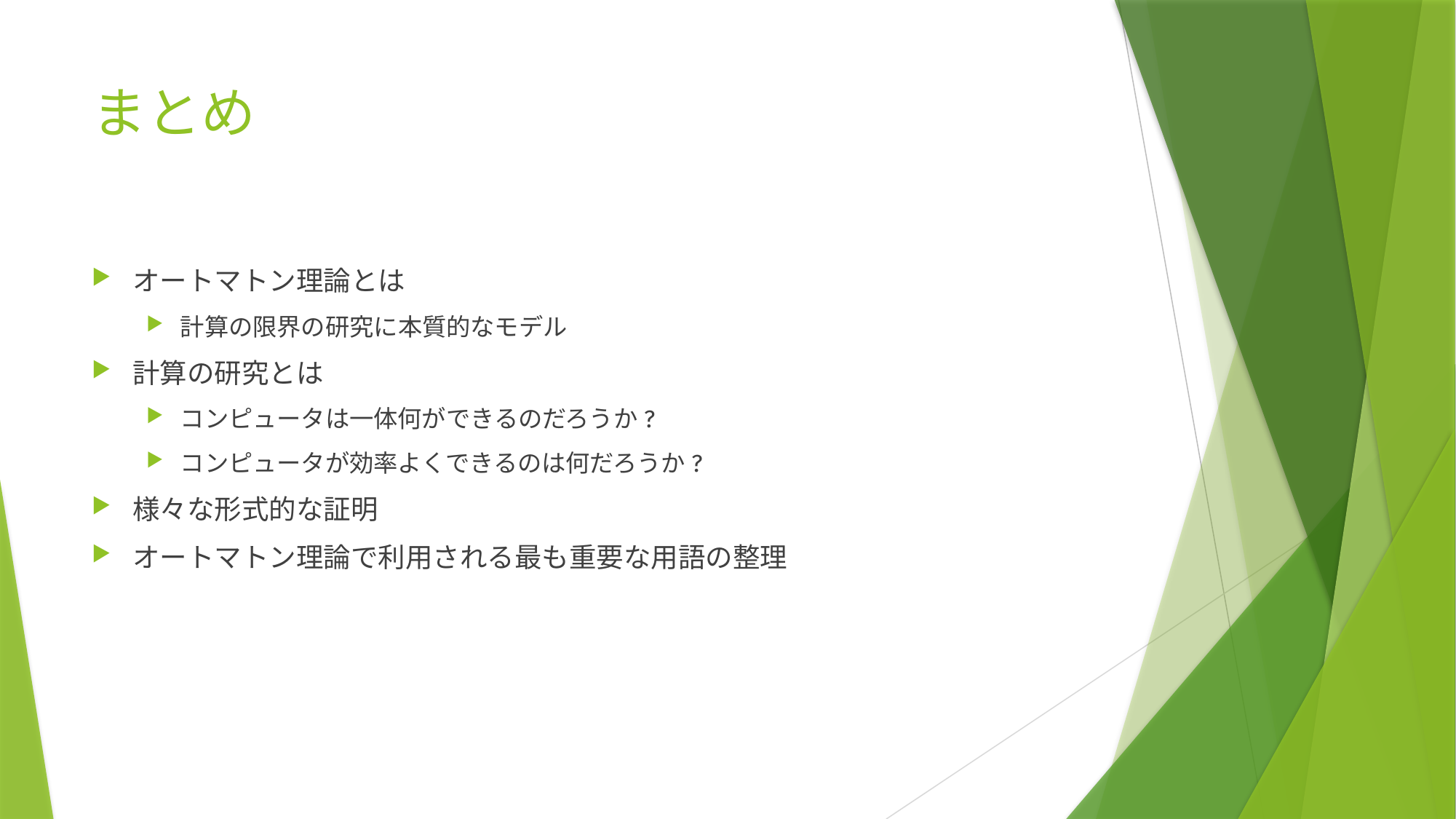

# まとめ
オートマトン理論とは
計算の限界の研究に本質的なモデル
計算の研究とは
コンピュータは一体何ができるのだろうか?
コンピュータが効率よくできるのは何だろうか?
様々な形式的な証明
オートマトン理論で利用される最も重要な用語の整理